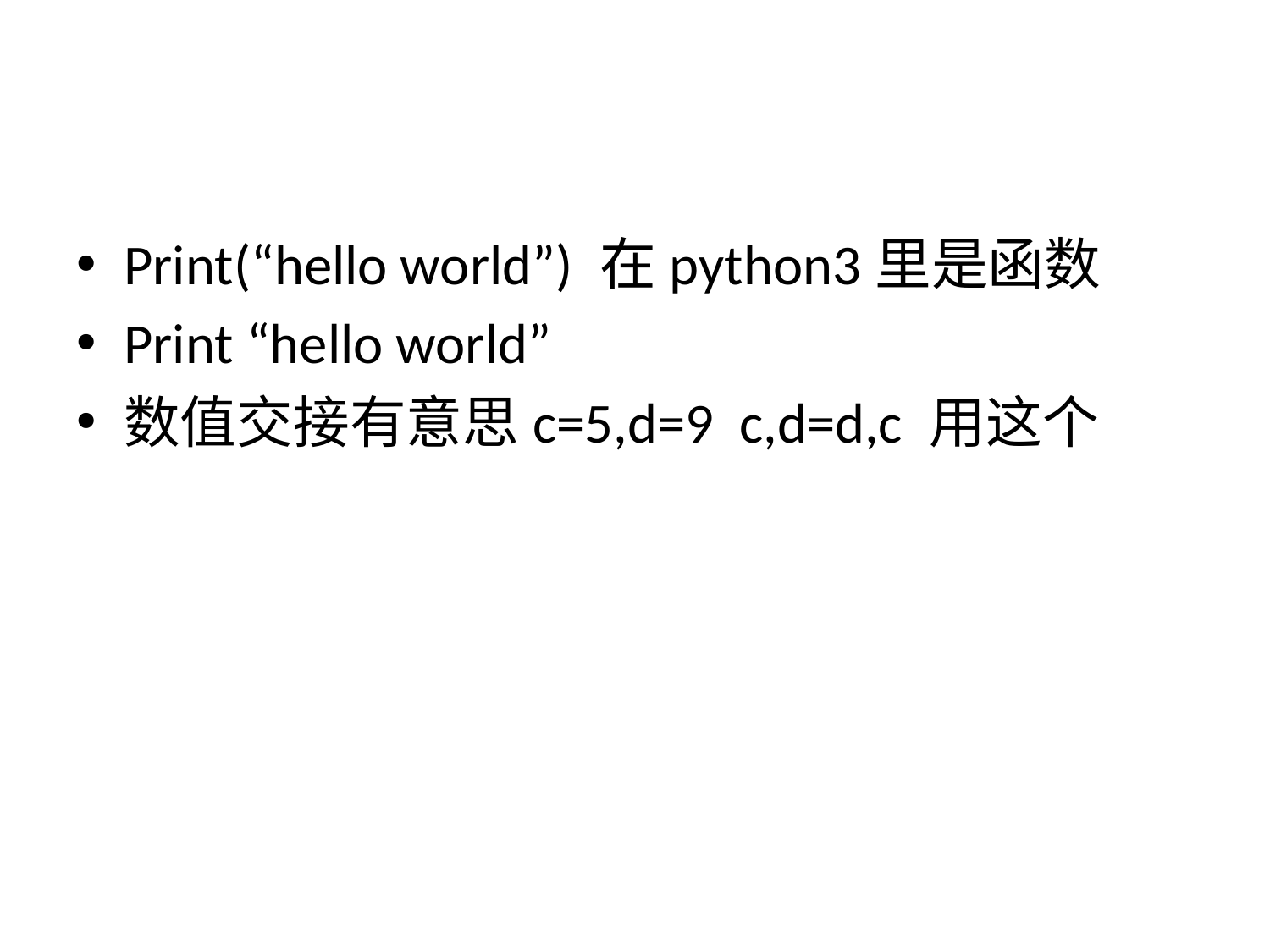

#
Print(“hello world”) 在python3里是函数
Print “hello world”
数值交接有意思c=5,d=9  c,d=d,c 用这个